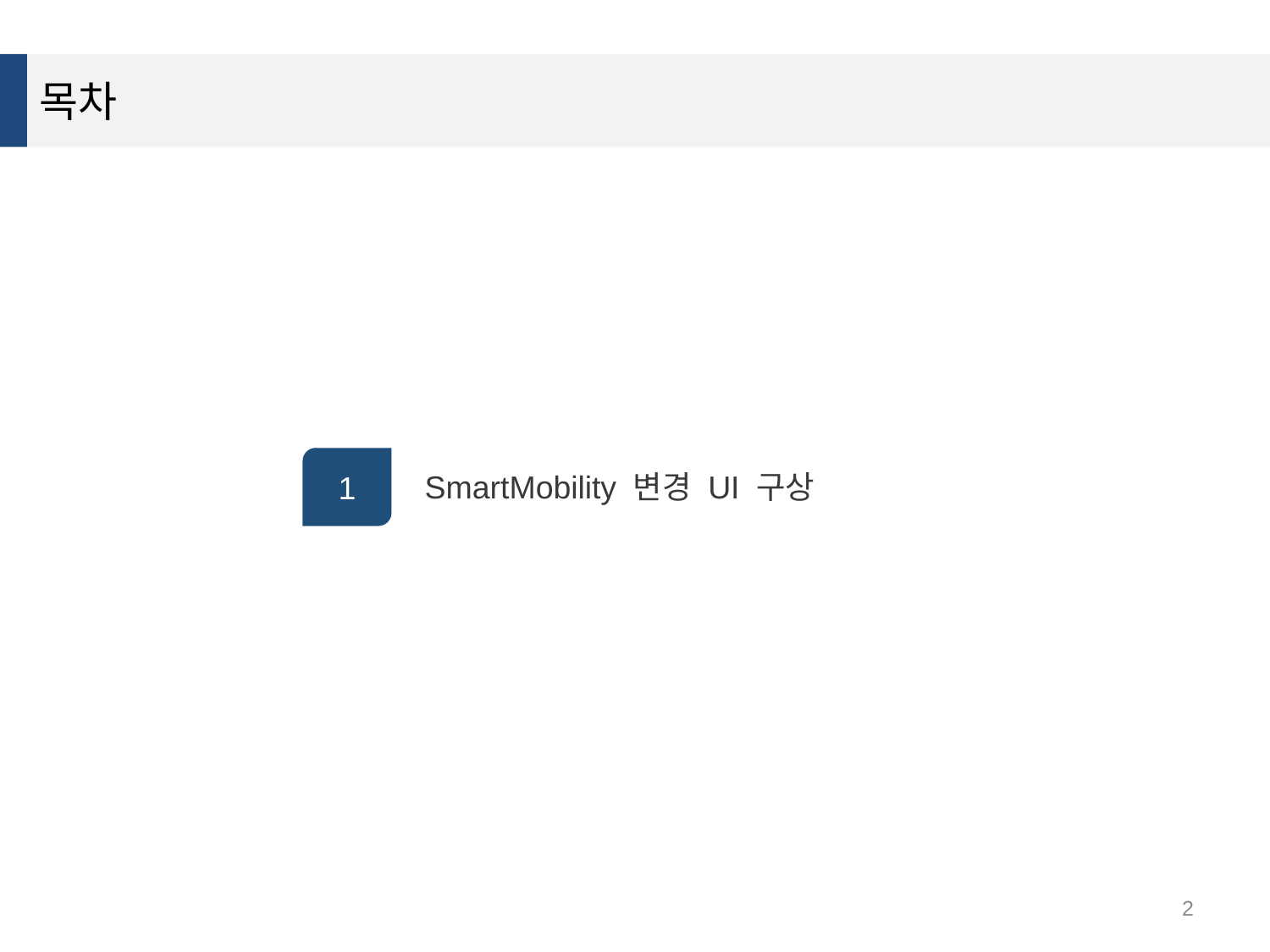

목차
1
SmartMobility 변경 UI 구상
2